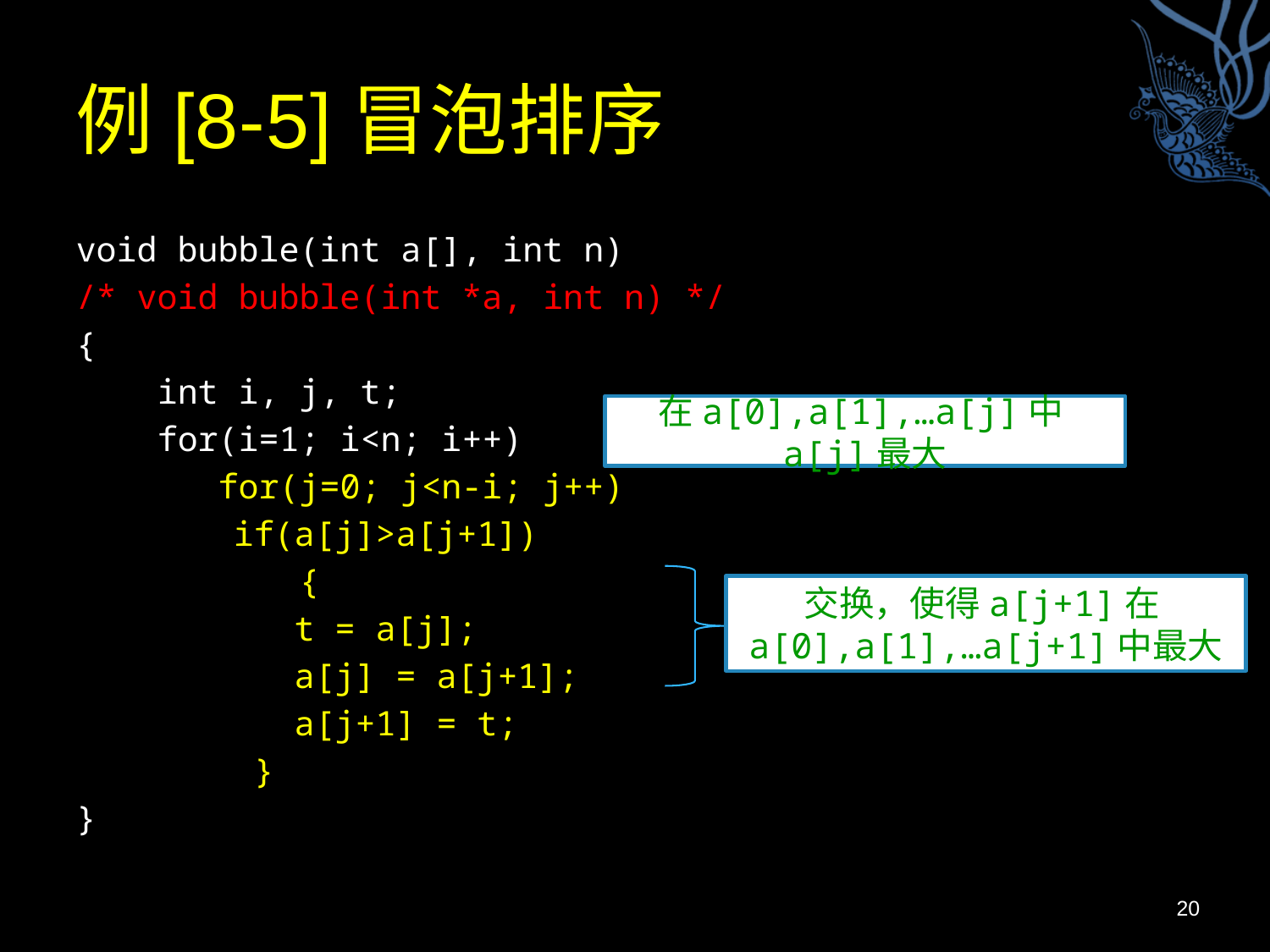

# 例[8-5]冒泡排序
void bubble(int a[], int n)
/* void bubble(int *a, int n) */
{
    int i, j, t;
    for(i=1; i<n; i++)
       for(j=0; j<n-i; j++)
	    if(a[j]>a[j+1])
           {
	       t = a[j];
	       a[j] = a[j+1];
	       a[j+1] = t;
	     }
}
在a[0],a[1],…a[j]中a[j]最大

交换，使得a[j+1]在a[0],a[1],…a[j+1]中最大
20